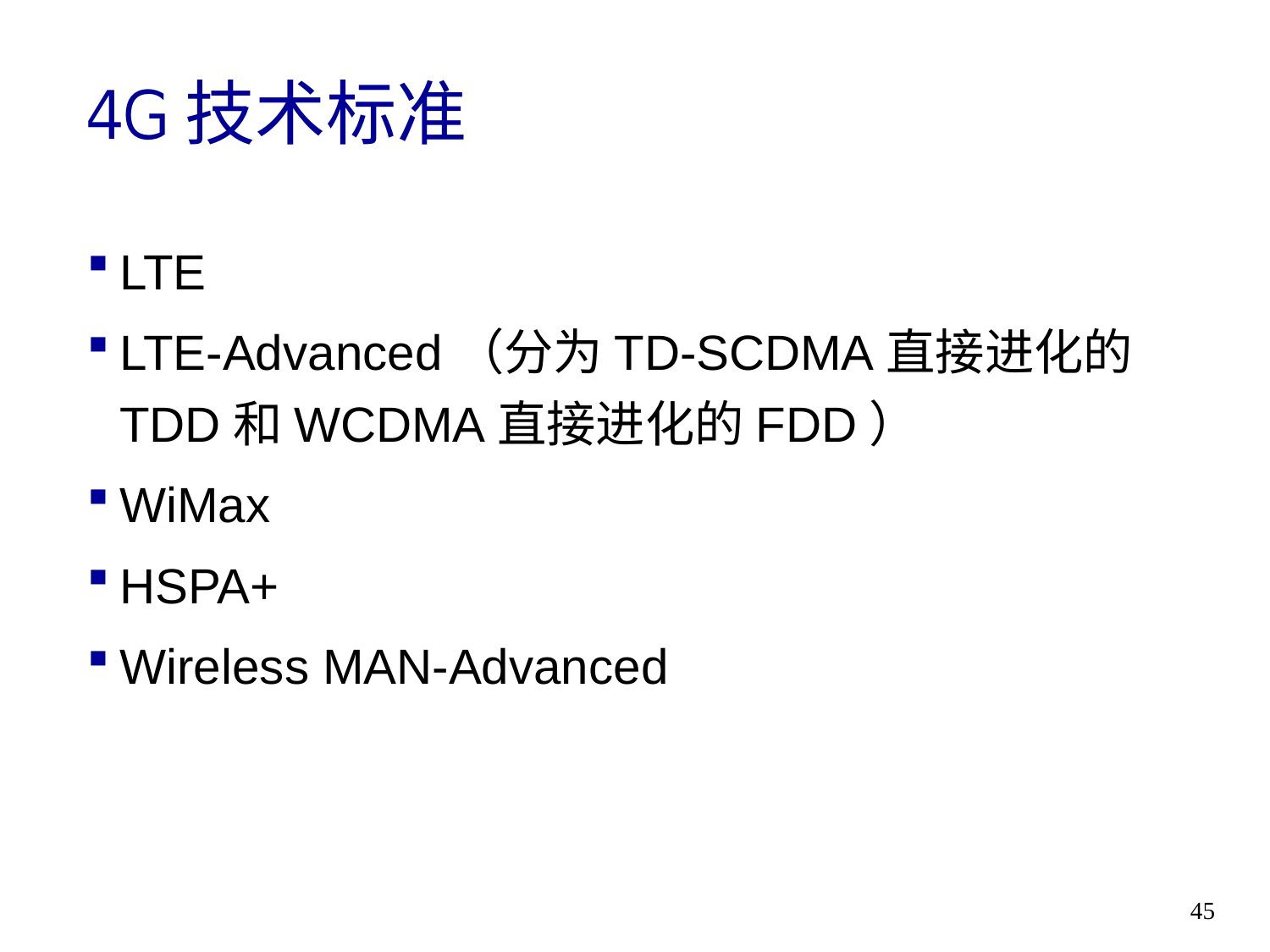

# 4G技术标准
LTE
LTE-Advanced（分为TD-SCDMA直接进化的TDD和WCDMA直接进化的FDD）
WiMax
HSPA+
Wireless MAN-Advanced
45